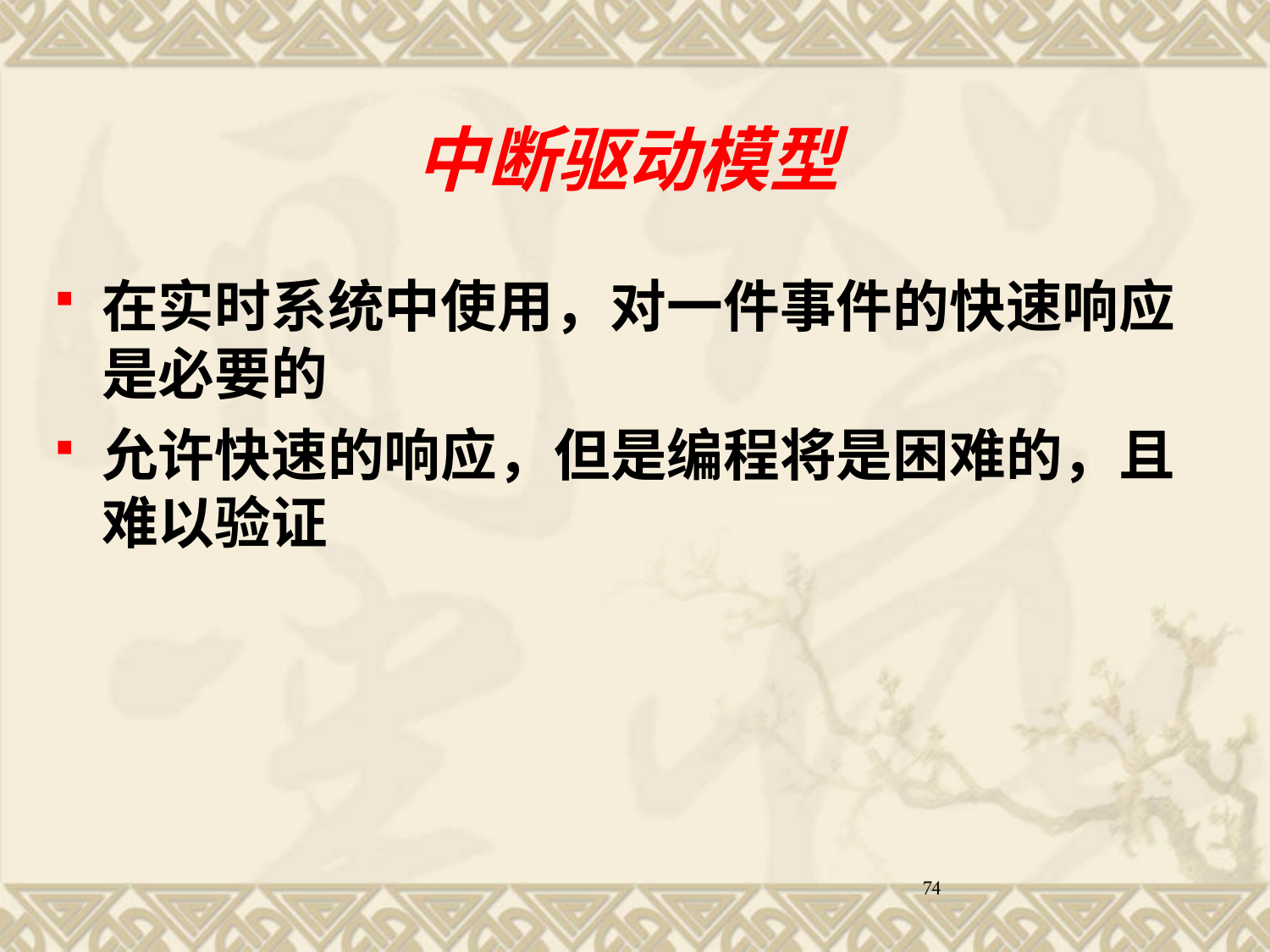

中断驱动模型
在实时系统中使用，对一件事件的快速响应是必要的
允许快速的响应，但是编程将是困难的，且难以验证
74